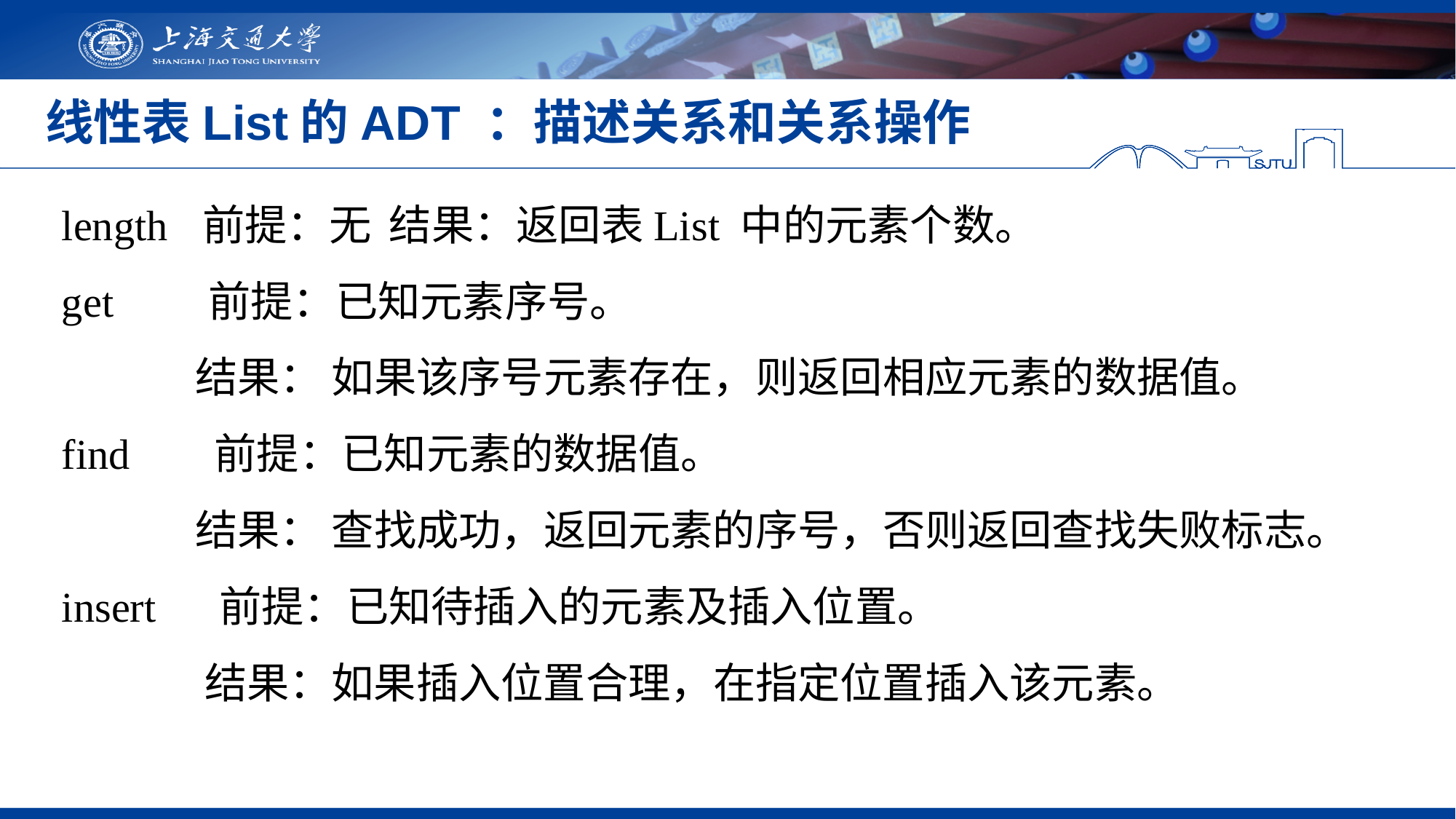

# 线性表List的ADT ：描述关系和关系操作
length	  前提：无	结果：返回表List 中的元素个数。
get        前提：已知元素序号。
             结果： 如果该序号元素存在，则返回相应元素的数据值。
find       前提：已知元素的数据值。
             结果： 查找成功，返回元素的序号，否则返回查找失败标志。
insert     前提：已知待插入的元素及插入位置。
              结果：如果插入位置合理，在指定位置插入该元素。